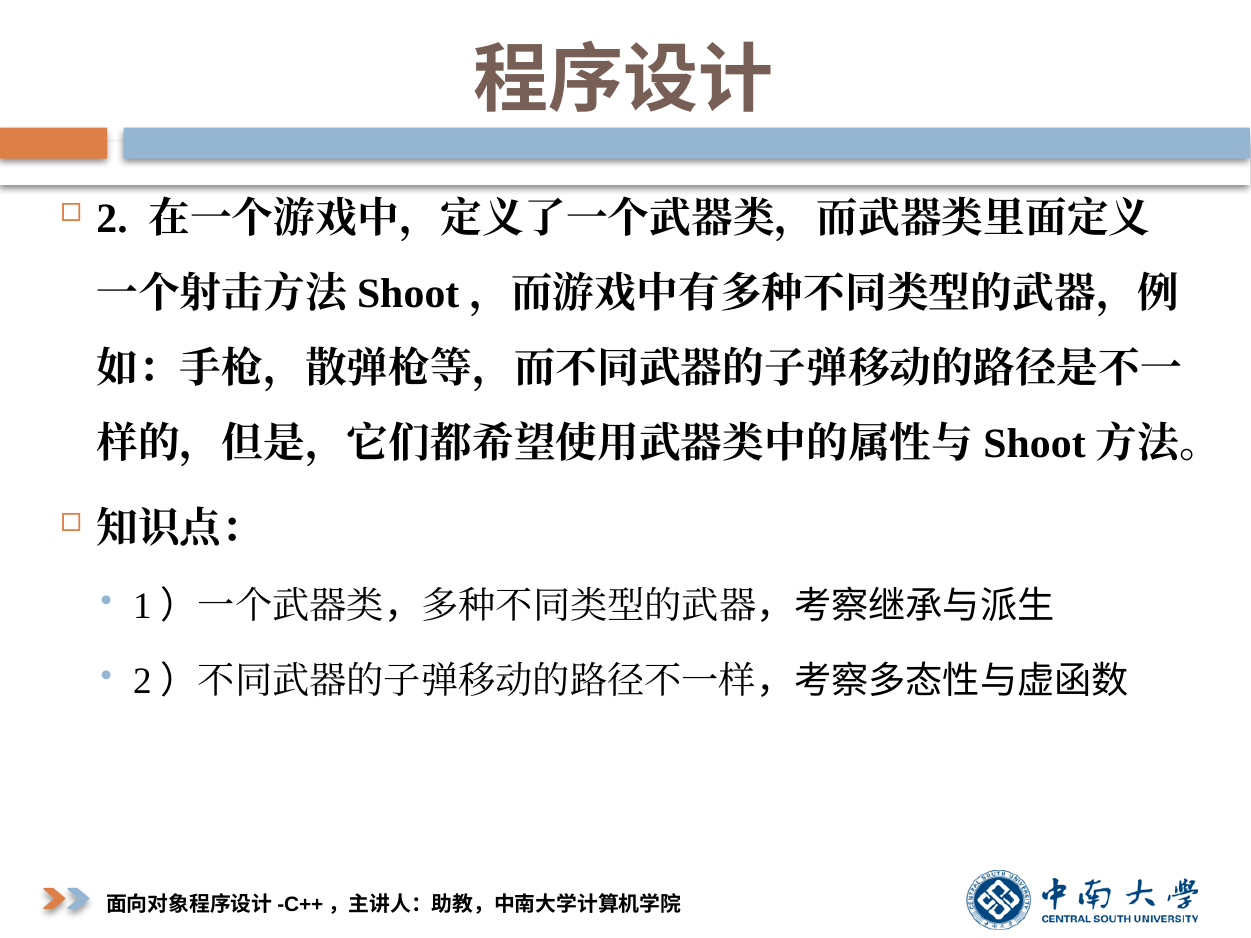

# 程序设计
2. 在一个游戏中，定义了一个武器类，而武器类里面定义一个射击方法Shoot，而游戏中有多种不同类型的武器，例如：手枪，散弹枪等，而不同武器的子弹移动的路径是不一样的，但是，它们都希望使用武器类中的属性与Shoot方法。
知识点：
1）一个武器类，多种不同类型的武器，考察继承与派生
2）不同武器的子弹移动的路径不一样，考察多态性与虚函数